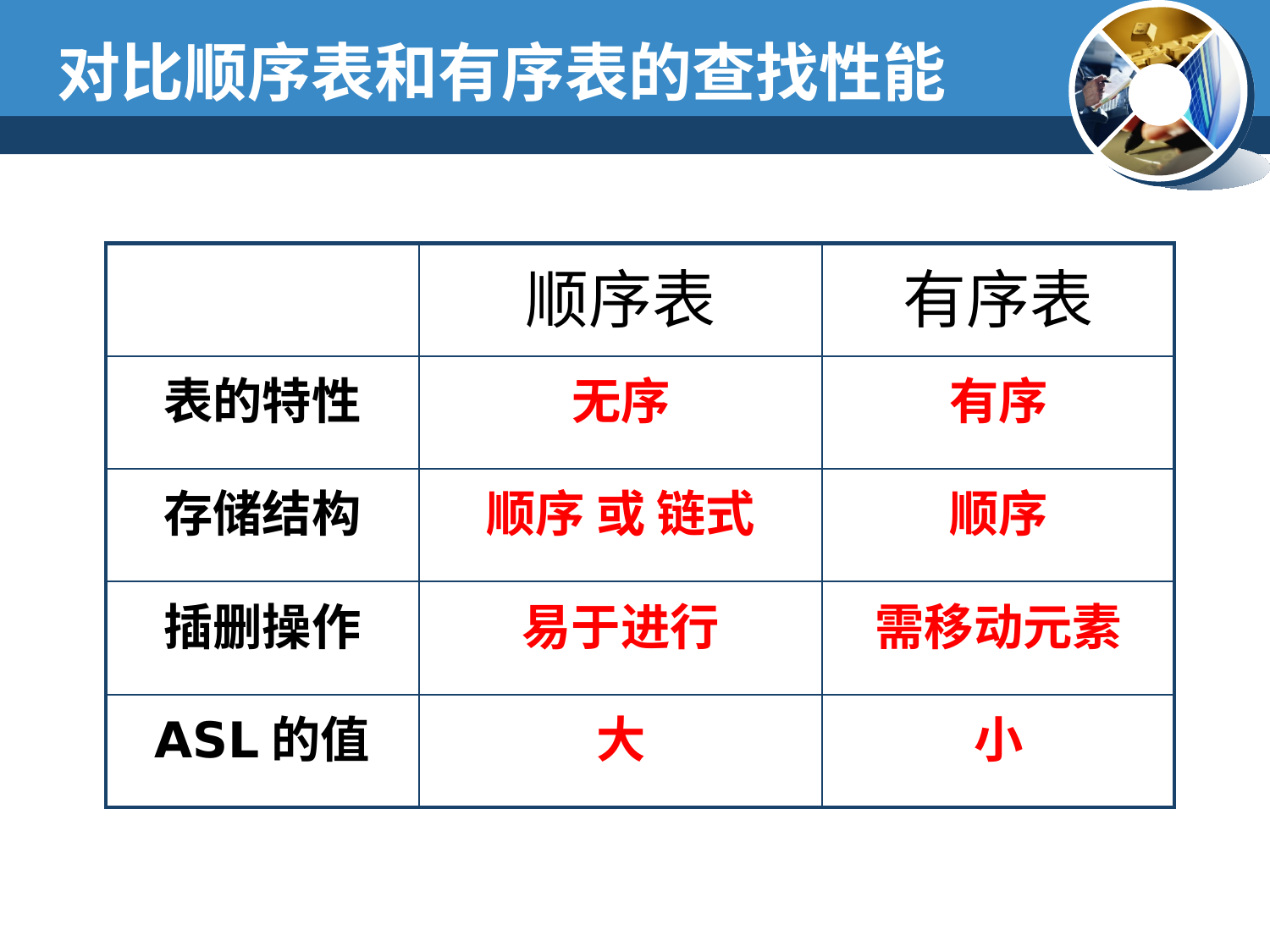

对比顺序表和有序表的查找性能
|  | 顺序表 | 有序表 |
| --- | --- | --- |
| 表的特性 | 无序 | 有序 |
| 存储结构 | 顺序 或 链式 | 顺序 |
| 插删操作 | 易于进行 | 需移动元素 |
| ASL的值 | 大 | 小 |